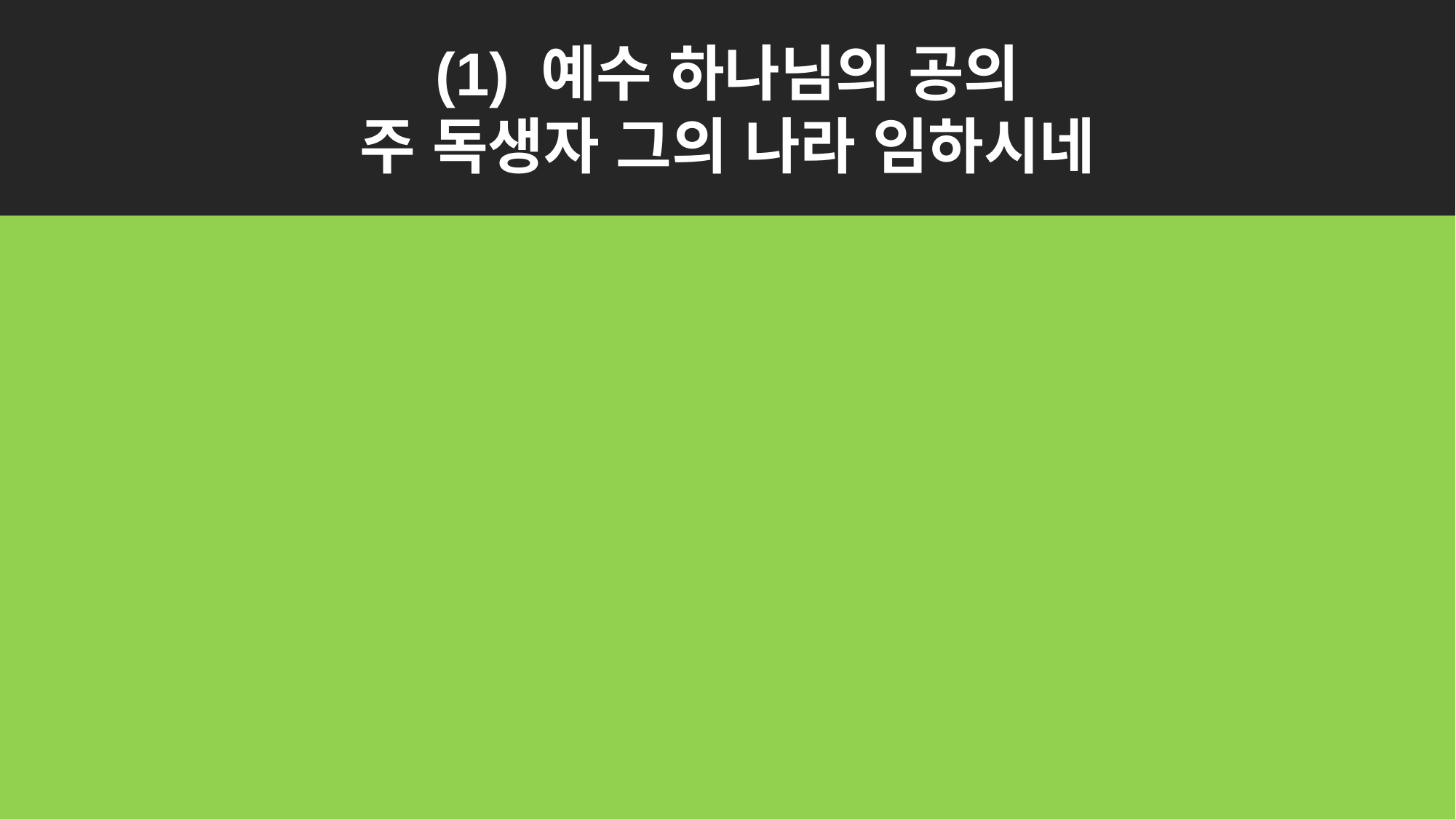

(1) 예수 하나님의 공의
주 독생자 그의 나라 임하시네